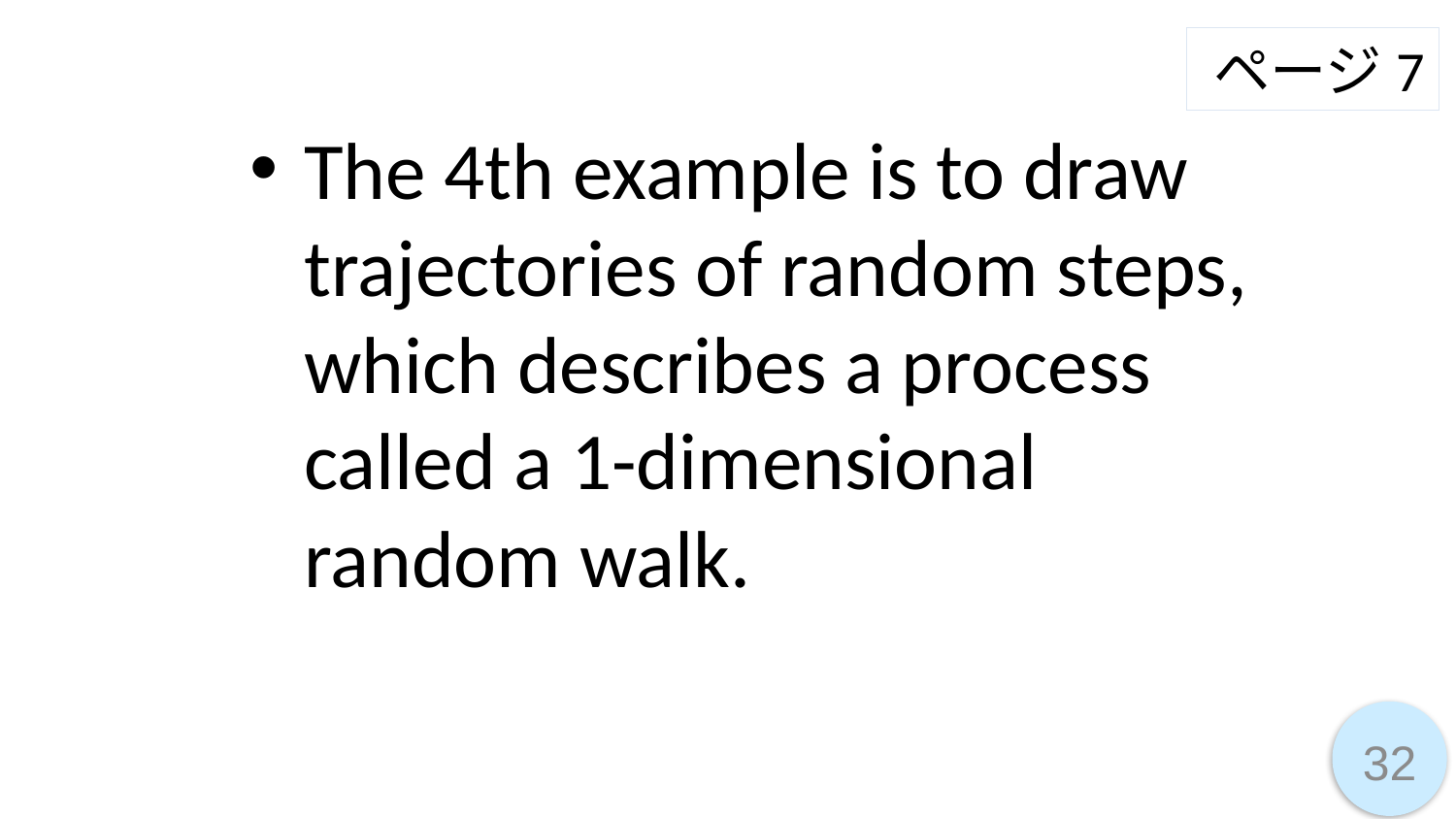

ページ7
The 4th example is to draw trajectories of random steps, which describes a process called a 1-dimensional random walk.
32